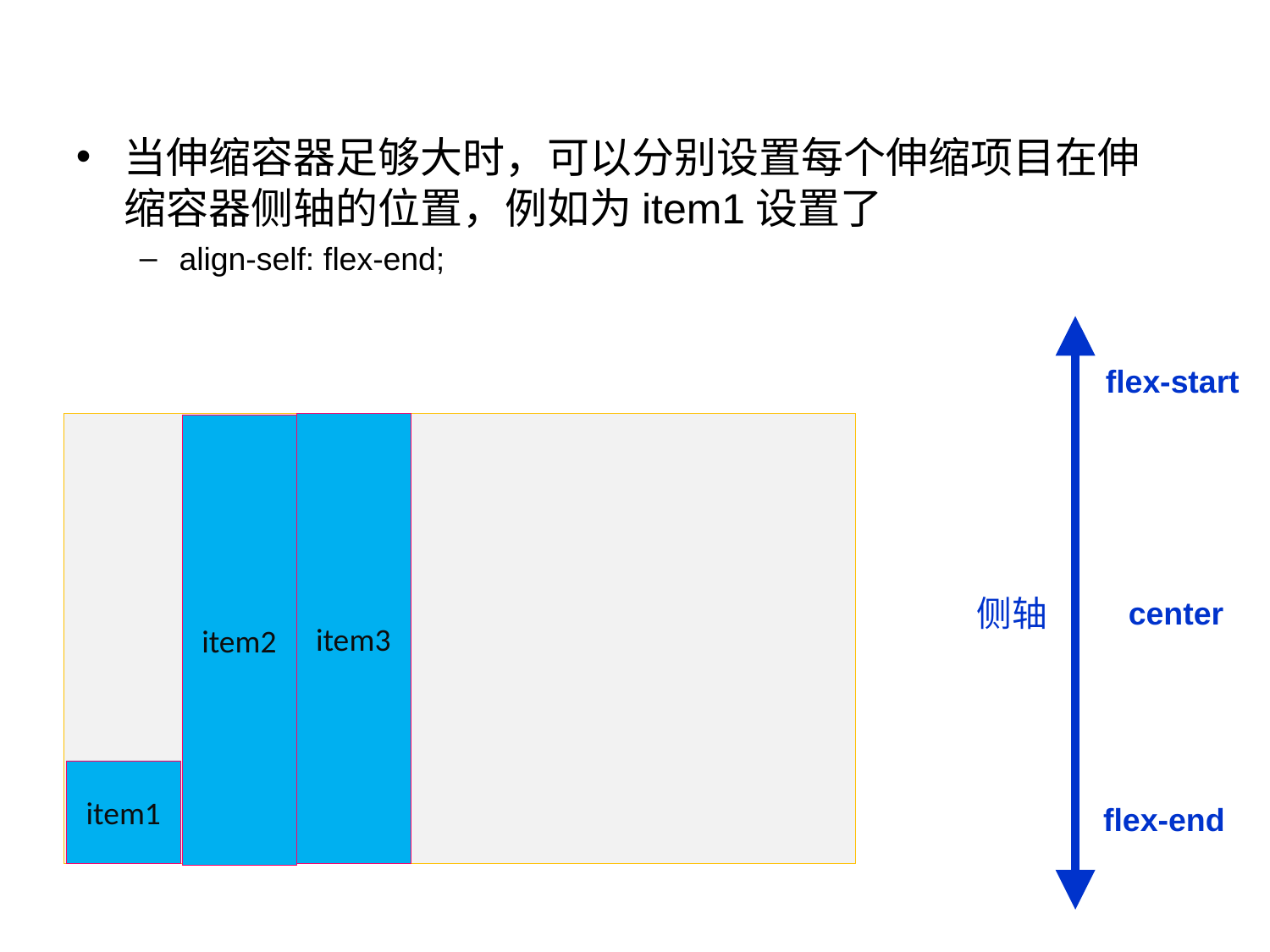

#
当伸缩容器足够大时，可以分别设置每个伸缩项目在伸缩容器侧轴的位置，例如为item1设置了
align-self: flex-end;

item3
item2
center
flex-start
flex-end
侧轴
item1